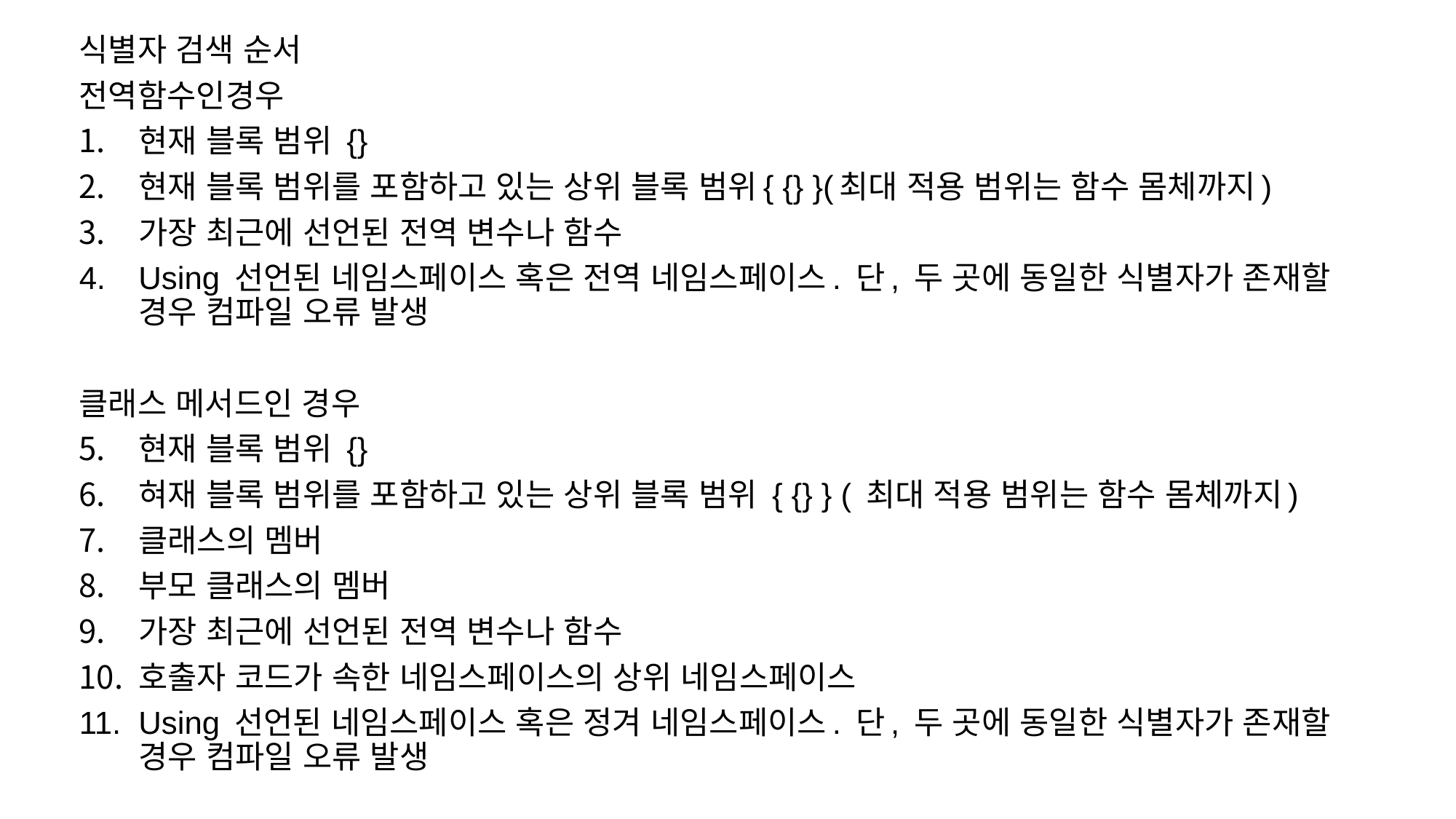

식별자 검색 순서
전역함수인경우
현재 블록 범위 {}
현재 블록 범위를 포함하고 있는 상위 블록 범위{ {} }(최대 적용 범위는 함수 몸체까지)
가장 최근에 선언된 전역 변수나 함수
Using 선언된 네임스페이스 혹은 전역 네임스페이스. 단, 두 곳에 동일한 식별자가 존재할 경우 컴파일 오류 발생

클래스 메서드인 경우
현재 블록 범위 {}
혀재 블록 범위를 포함하고 있는 상위 블록 범위 { {} } ( 최대 적용 범위는 함수 몸체까지)
클래스의 멤버
부모 클래스의 멤버
가장 최근에 선언된 전역 변수나 함수
호출자 코드가 속한 네임스페이스의 상위 네임스페이스
Using 선언된 네임스페이스 혹은 정겨 네임스페이스. 단, 두 곳에 동일한 식별자가 존재할 경우 컴파일 오류 발생